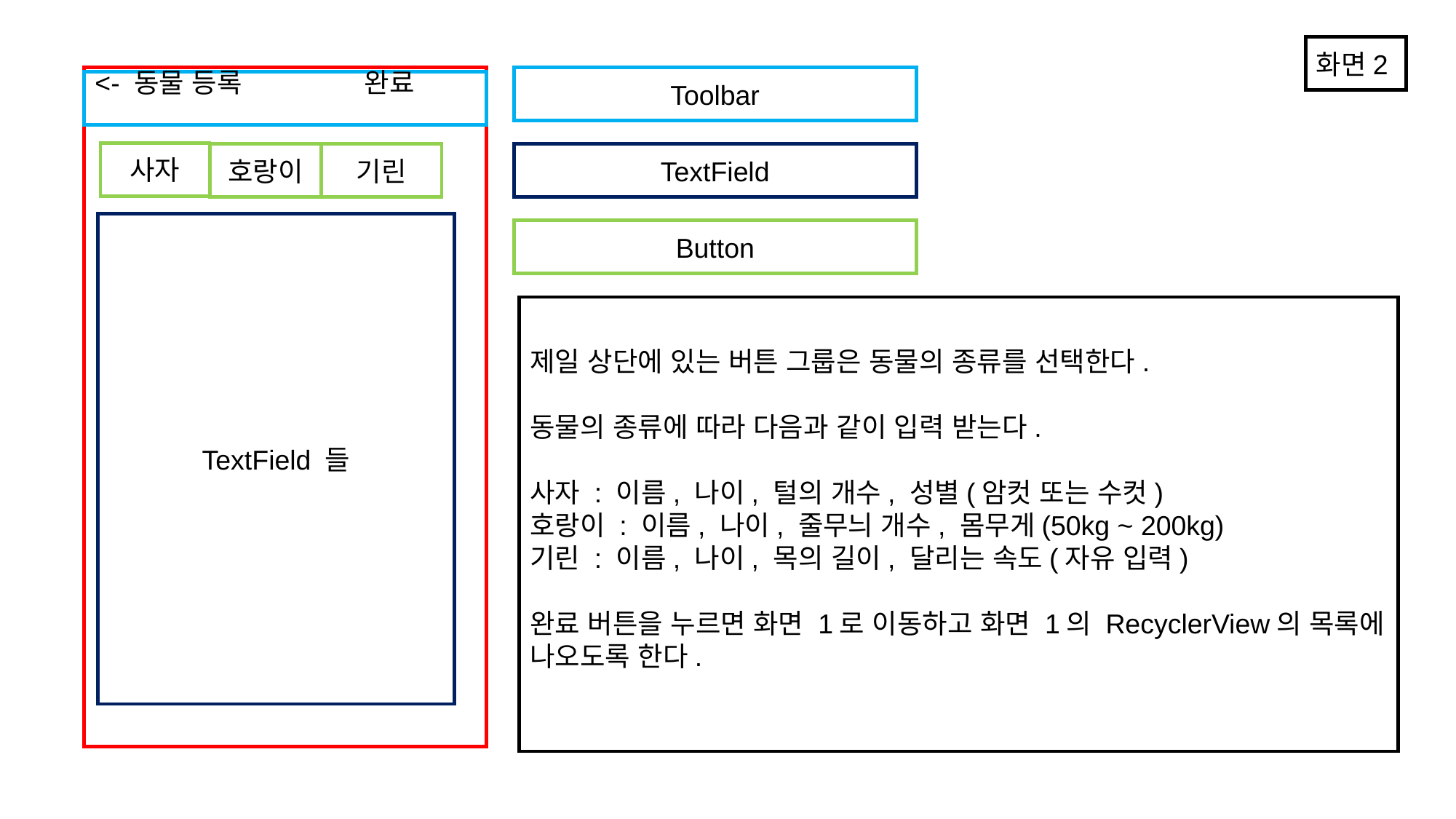

화면2

Toolbar
<- 동물 등록                완료
사자
기린
TextField
호랑이
TextField 들
Button
제일 상단에 있는 버튼 그룹은 동물의 종류를 선택한다.

동물의 종류에 따라 다음과 같이 입력 받는다.

사자 : 이름, 나이, 털의 개수, 성별(암컷 또는 수컷)
호랑이 : 이름, 나이, 줄무늬 개수, 몸무게(50kg ~ 200kg)
기린 : 이름, 나이, 목의 길이, 달리는 속도(자유 입력)

완료 버튼을 누르면 화면 1로 이동하고 화면 1의 RecyclerView의 목록에 나오도록 한다.